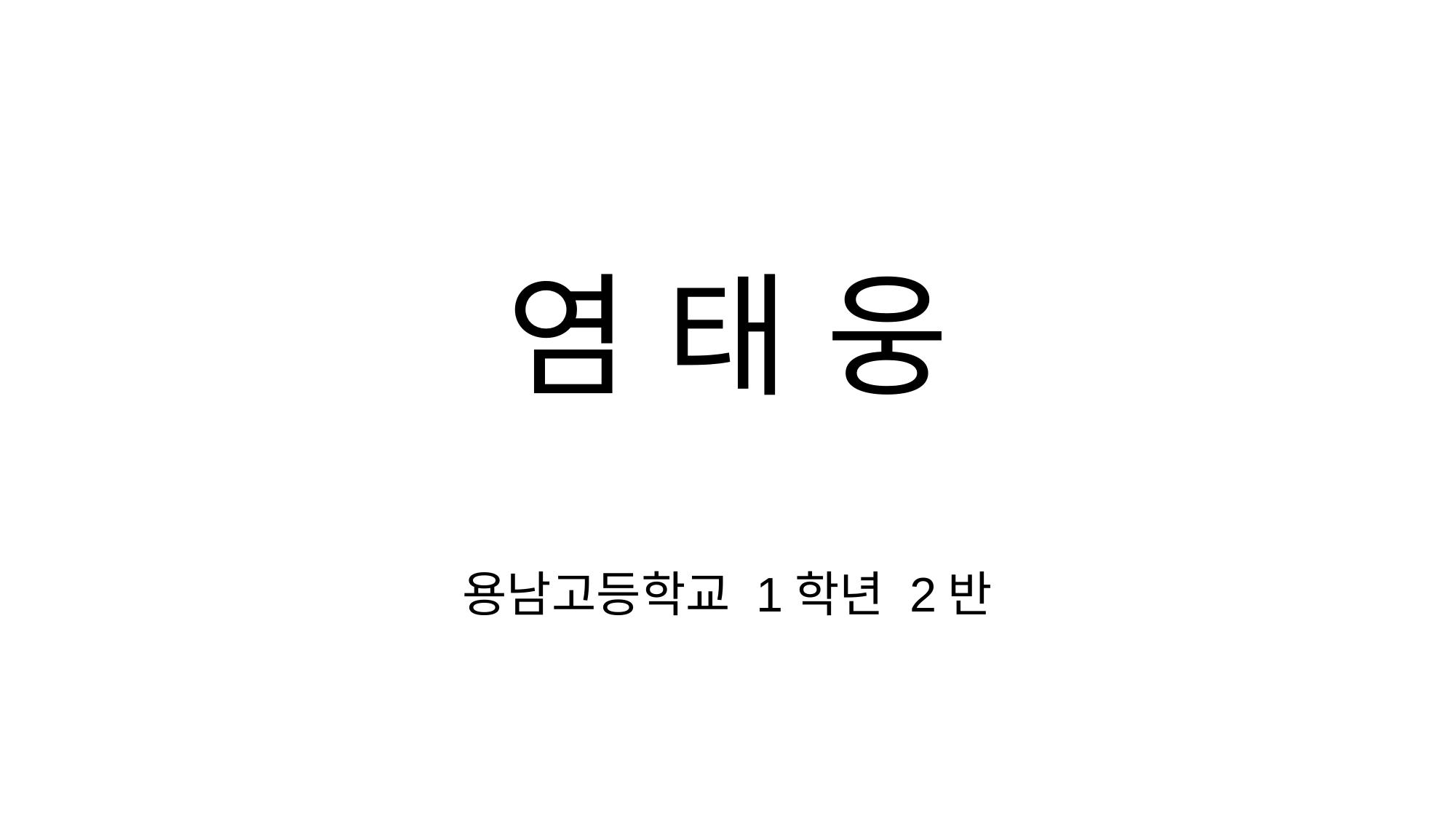

# 염 태 웅
용남고등학교 1학년 2반